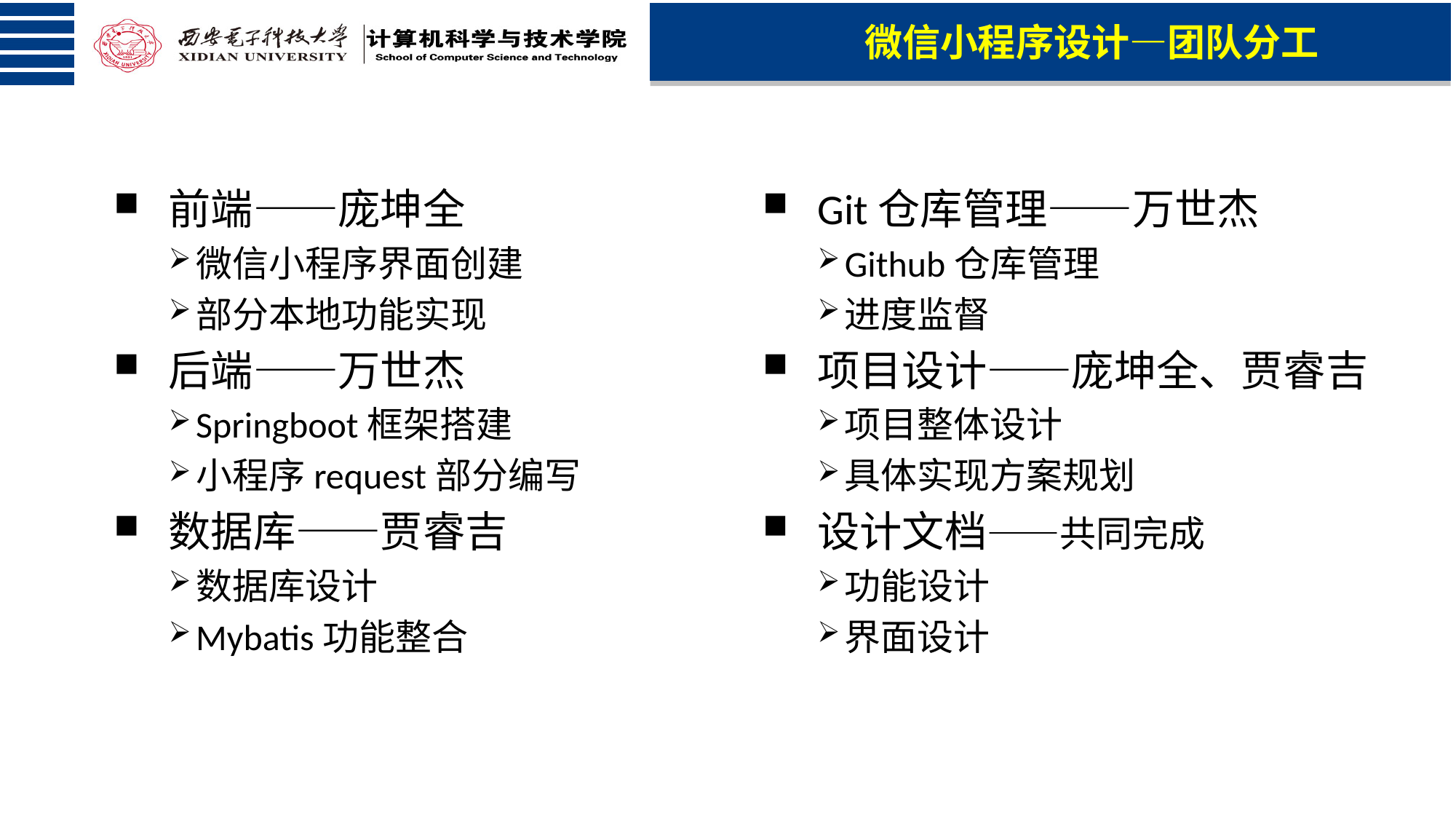

微信小程序设计—团队分工
前端——庞坤全
微信小程序界面创建
部分本地功能实现
后端——万世杰
Springboot框架搭建
小程序request部分编写
数据库——贾睿吉
数据库设计
Mybatis功能整合
Git仓库管理——万世杰
Github仓库管理
进度监督
项目设计——庞坤全、贾睿吉
项目整体设计
具体实现方案规划
设计文档——共同完成
功能设计
界面设计